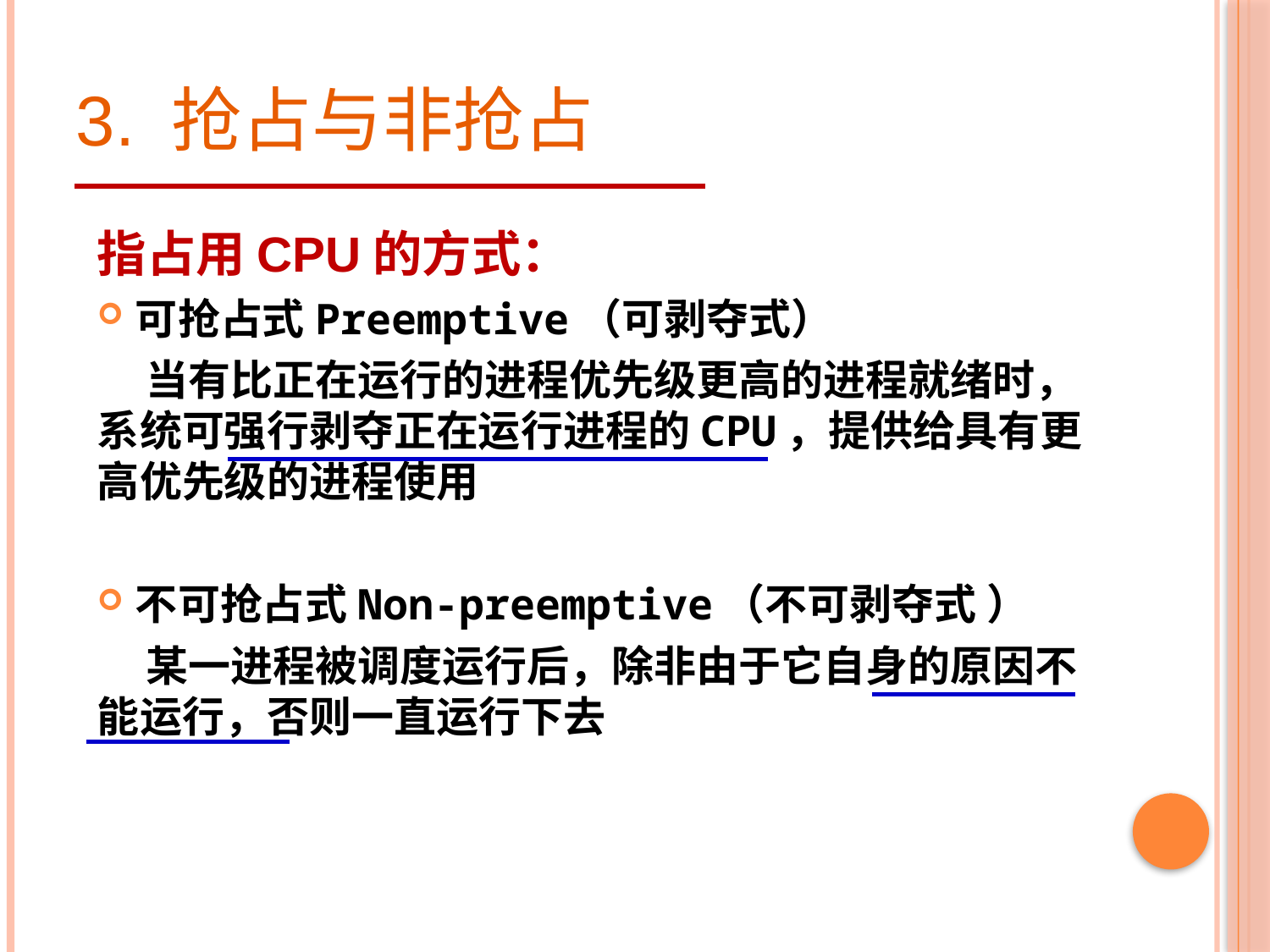

# 3. 抢占与非抢占
指占用CPU的方式：
可抢占式Preemptive（可剥夺式）
    当有比正在运行的进程优先级更高的进程就绪时，系统可强行剥夺正在运行进程的CPU，提供给具有更高优先级的进程使用

不可抢占式Non-preemptive（不可剥夺式 ）
    某一进程被调度运行后，除非由于它自身的原因不能运行，否则一直运行下去